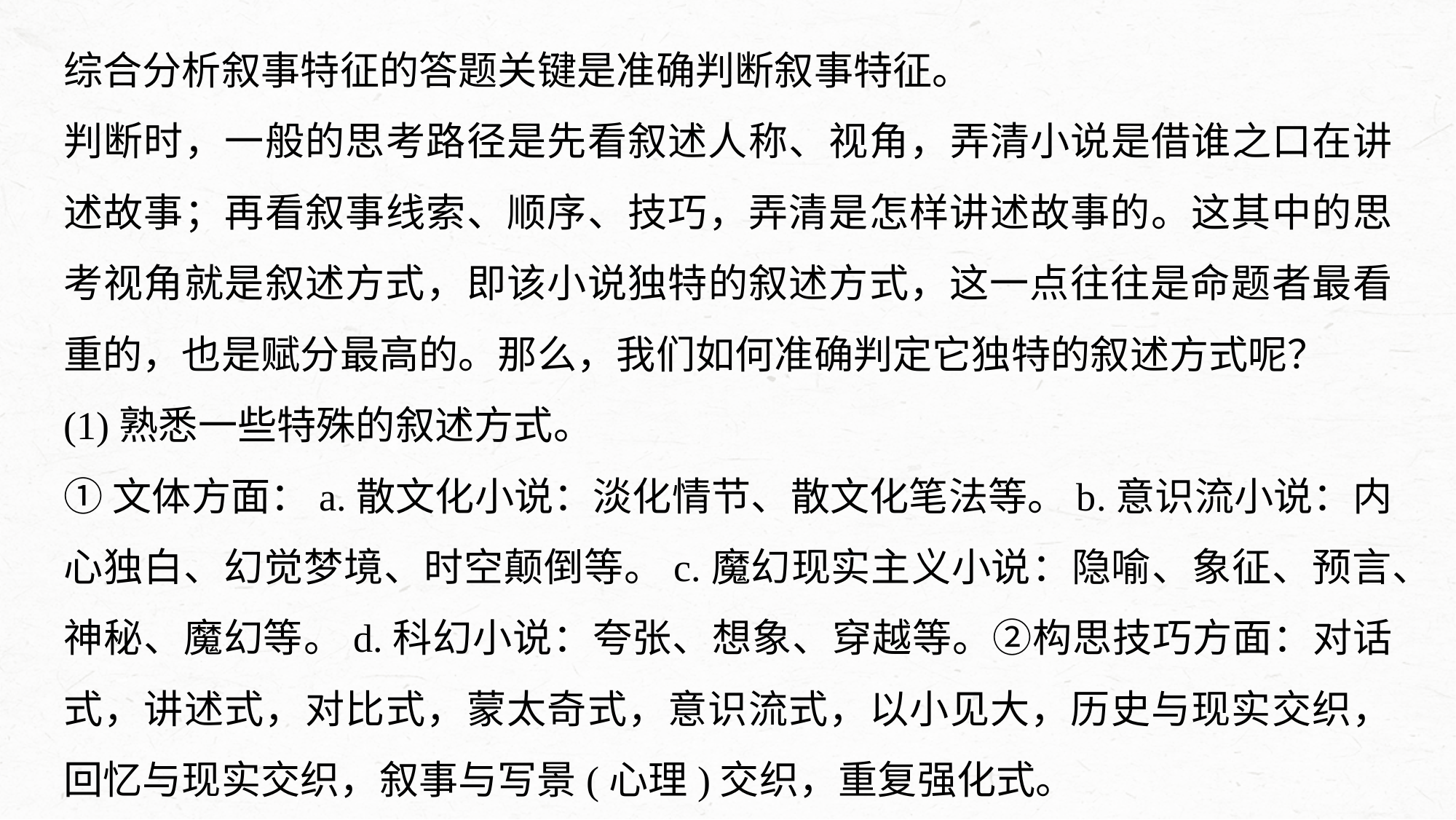

综合分析叙事特征的答题关键是准确判断叙事特征。
判断时，一般的思考路径是先看叙述人称、视角，弄清小说是借谁之口在讲述故事；再看叙事线索、顺序、技巧，弄清是怎样讲述故事的。这其中的思考视角就是叙述方式，即该小说独特的叙述方式，这一点往往是命题者最看重的，也是赋分最高的。那么，我们如何准确判定它独特的叙述方式呢？
(1)熟悉一些特殊的叙述方式。
①文体方面：a.散文化小说：淡化情节、散文化笔法等。b.意识流小说：内心独白、幻觉梦境、时空颠倒等。c.魔幻现实主义小说：隐喻、象征、预言、神秘、魔幻等。d.科幻小说：夸张、想象、穿越等。②构思技巧方面：对话式，讲述式，对比式，蒙太奇式，意识流式，以小见大，历史与现实交织，回忆与现实交织，叙事与写景(心理)交织，重复强化式。